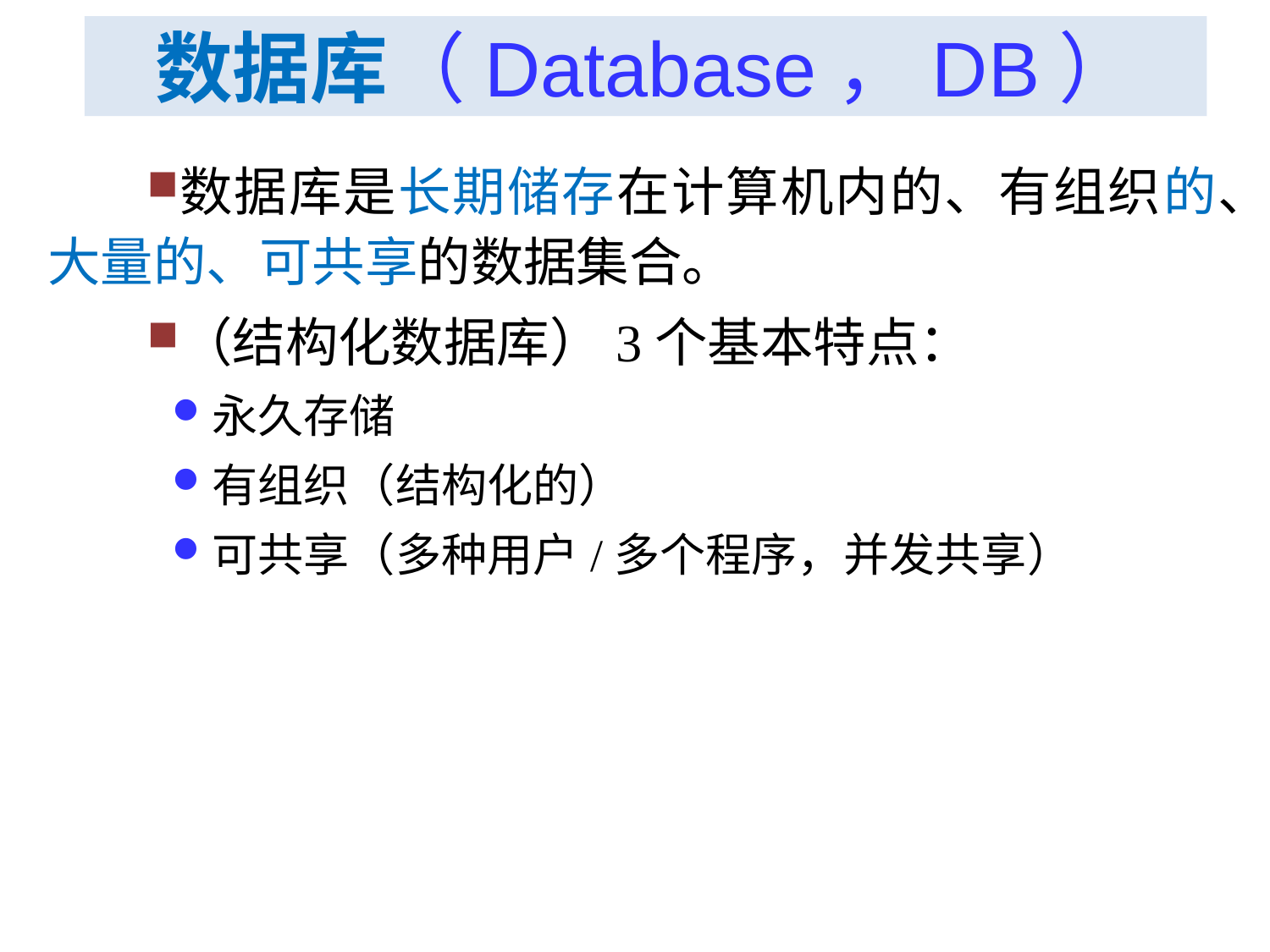

# 数据库（Database，DB）
数据库是长期储存在计算机内的、有组织的、大量的、可共享的数据集合。
（结构化数据库）3个基本特点：
永久存储
有组织（结构化的）
可共享（多种用户/多个程序，并发共享）